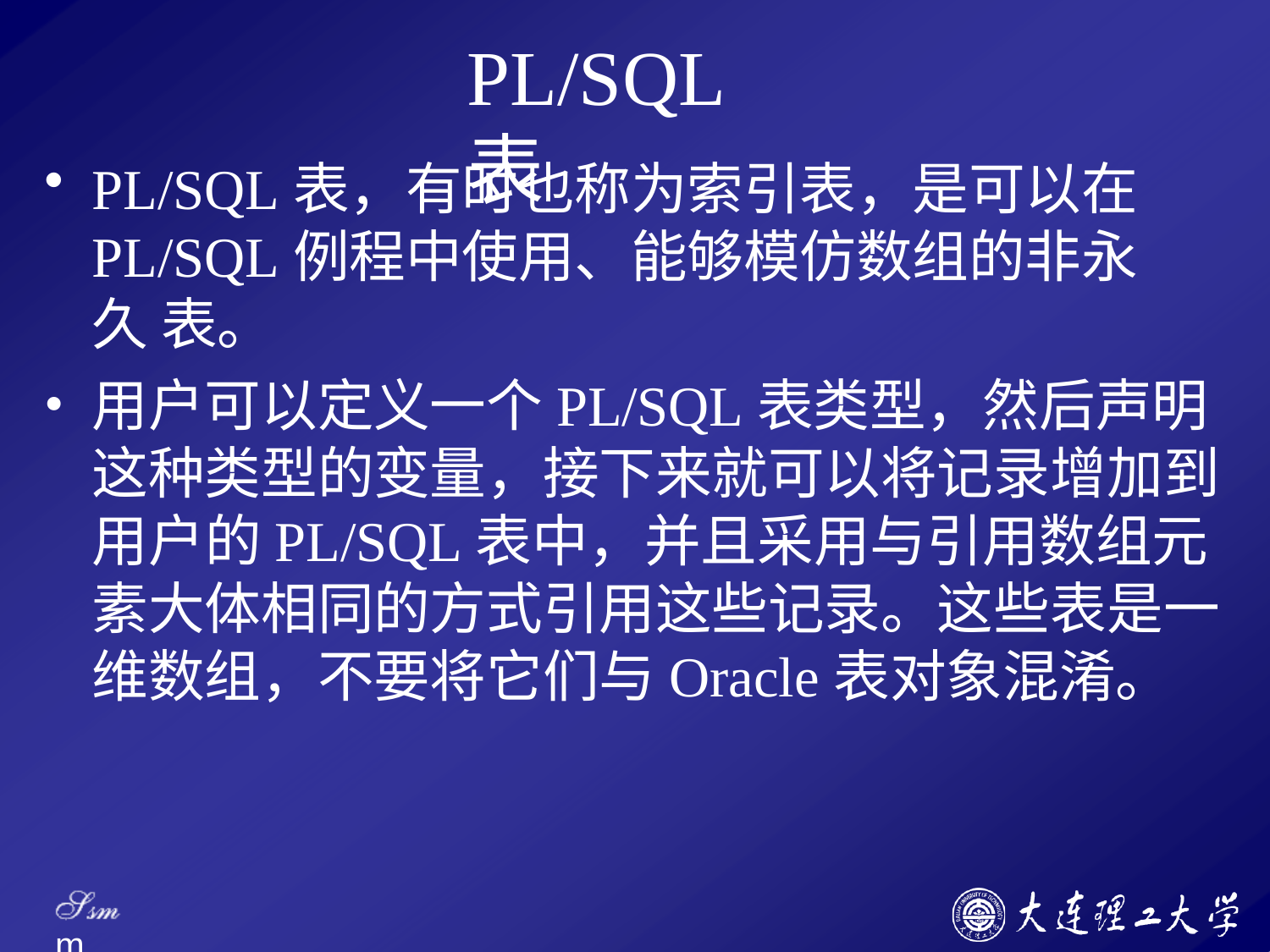

# PL/SQL表
PL/SQL表，有时也称为索引表，是可以在 PL/SQL例程中使用、能够模仿数组的非永久 表。
用户可以定义一个PL/SQL表类型，然后声明 这种类型的变量，接下来就可以将记录增加到 用户的PL/SQL表中，并且采用与引用数组元 素大体相同的方式引用这些记录。这些表是一 维数组，不要将它们与Oracle表对象混淆。

Ssm